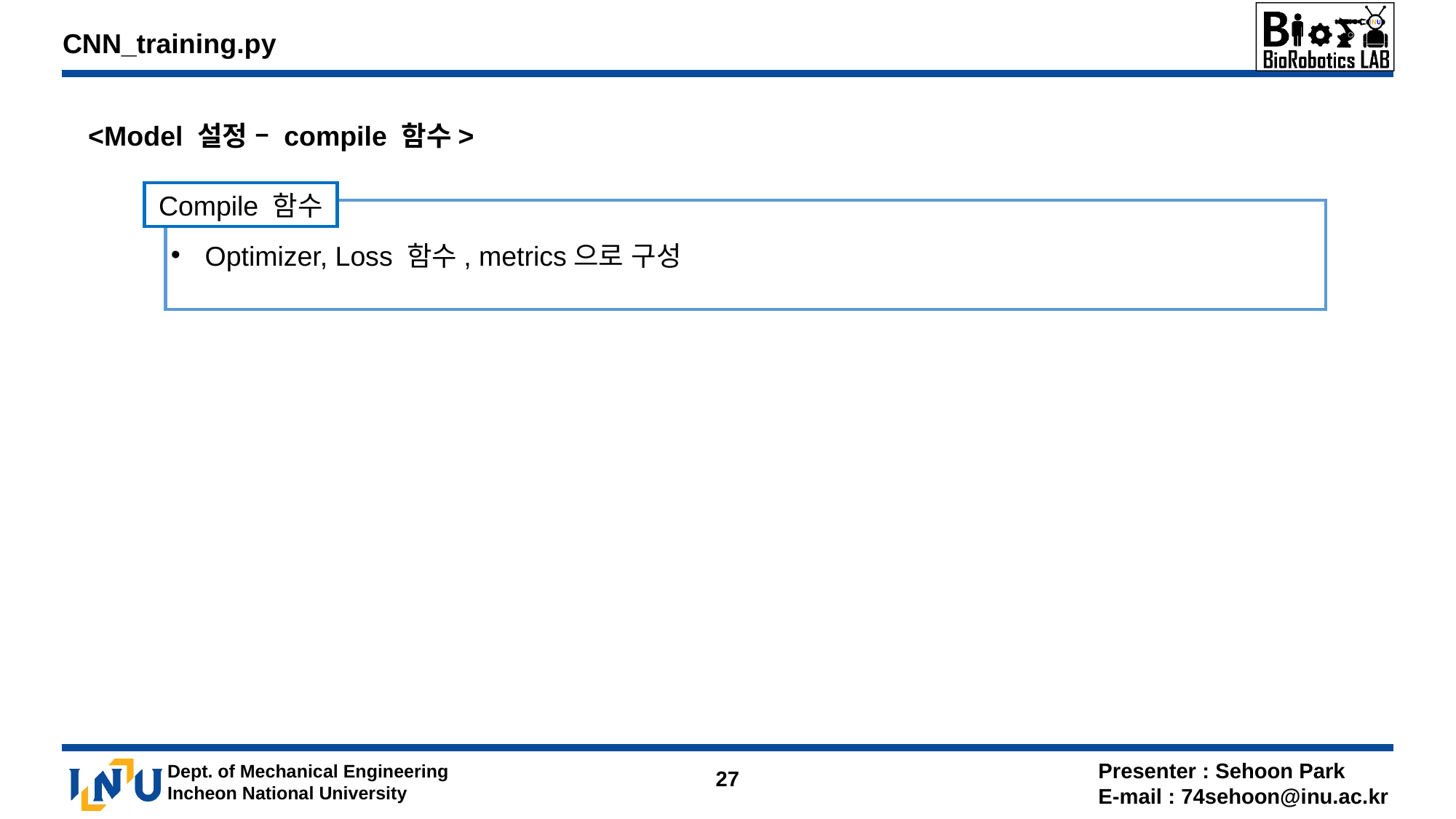

CNN_training.py
<Model 설정 – compile 함수>
Compile 함수

Optimizer, Loss 함수, metrics으로 구성

27